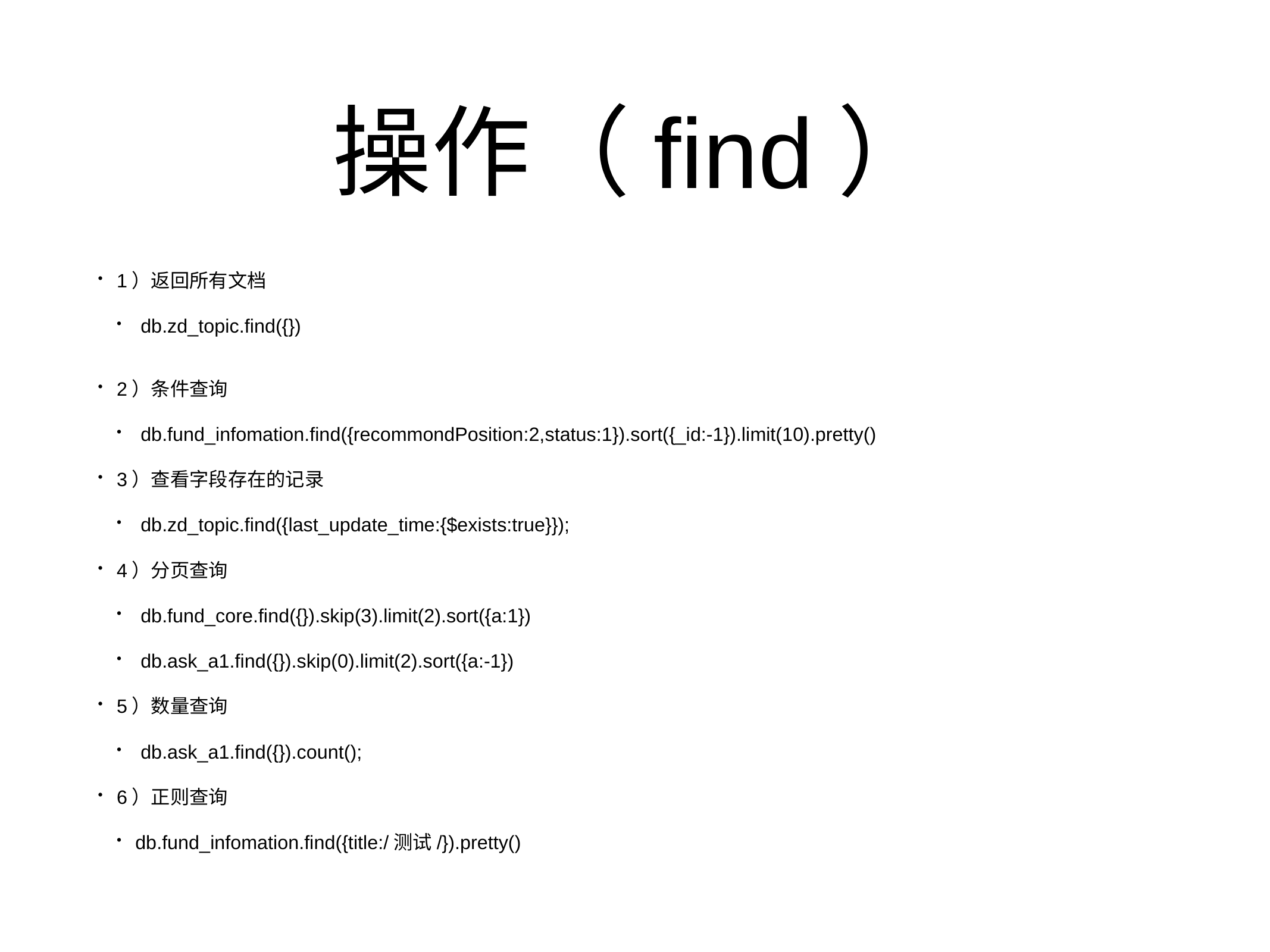

# 操作（find）
1）返回所有文档
 db.zd_topic.find({})

2）条件查询
 db.fund_infomation.find({recommondPosition:2,status:1}).sort({_id:-1}).limit(10).pretty()
3）查看字段存在的记录
 db.zd_topic.find({last_update_time:{$exists:true}});
4）分页查询
 db.fund_core.find({}).skip(3).limit(2).sort({a:1})
 db.ask_a1.find({}).skip(0).limit(2).sort({a:-1})
5）数量查询
 db.ask_a1.find({}).count();
6）正则查询
db.fund_infomation.find({title:/测试/}).pretty()